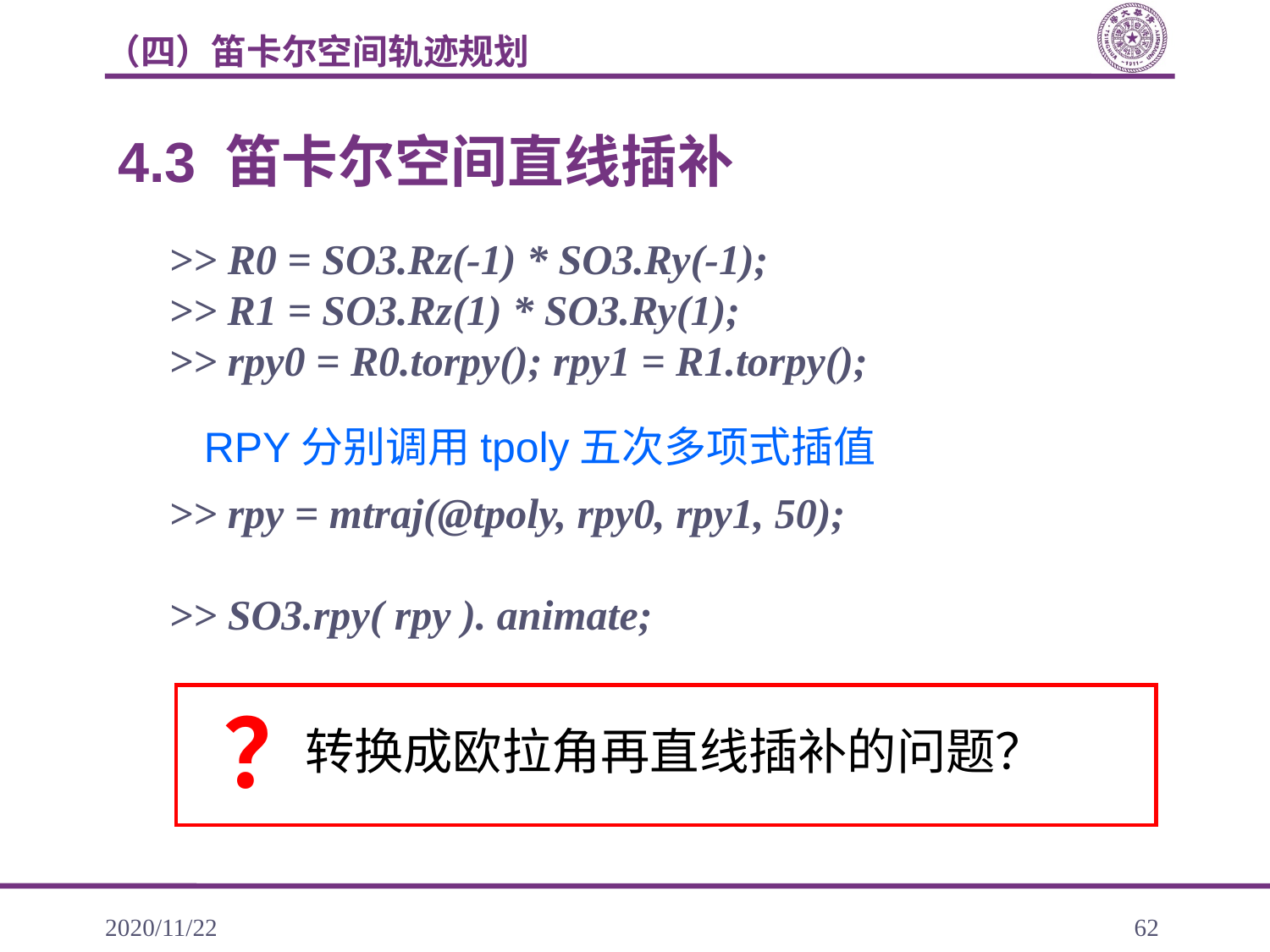

（四）笛卡尔空间轨迹规划
4.3 笛卡尔空间直线插补
>> R0 = SO3.Rz(-1) * SO3.Ry(-1);
>> R1 = SO3.Rz(1) * SO3.Ry(1);
>> rpy0 = R0.torpy(); rpy1 = R1.torpy();

>> rpy = mtraj(@tpoly, rpy0, rpy1, 50);

>> SO3.rpy( rpy ). animate;
RPY分别调用tpoly五次多项式插值

？
转换成欧拉角再直线插补的问题？
2020/11/22
62